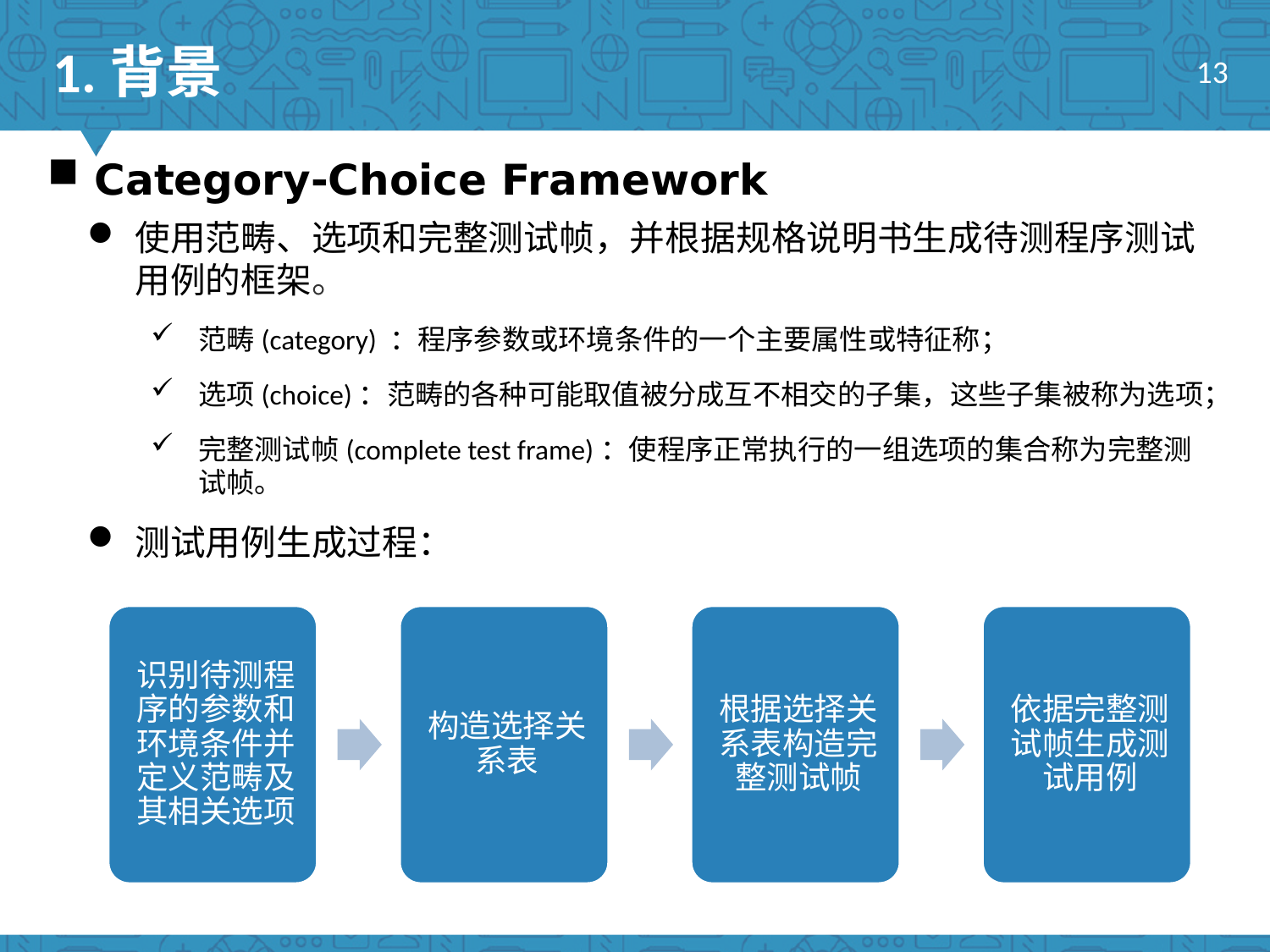

1.背景
13
 Category-Choice Framework
使用范畴、选项和完整测试帧，并根据规格说明书生成待测程序测试用例的框架。
范畴(category) ：程序参数或环境条件的一个主要属性或特征称；
选项(choice)：范畴的各种可能取值被分成互不相交的子集，这些子集被称为选项；
完整测试帧(complete test frame)：使程序正常执行的一组选项的集合称为完整测试帧。
测试用例生成过程：
识别待测程序的参数和环境条件并定义范畴及其相关选项

构造选择关系表

根据选择关系表构造完整测试帧

依据完整测试帧生成测试用例